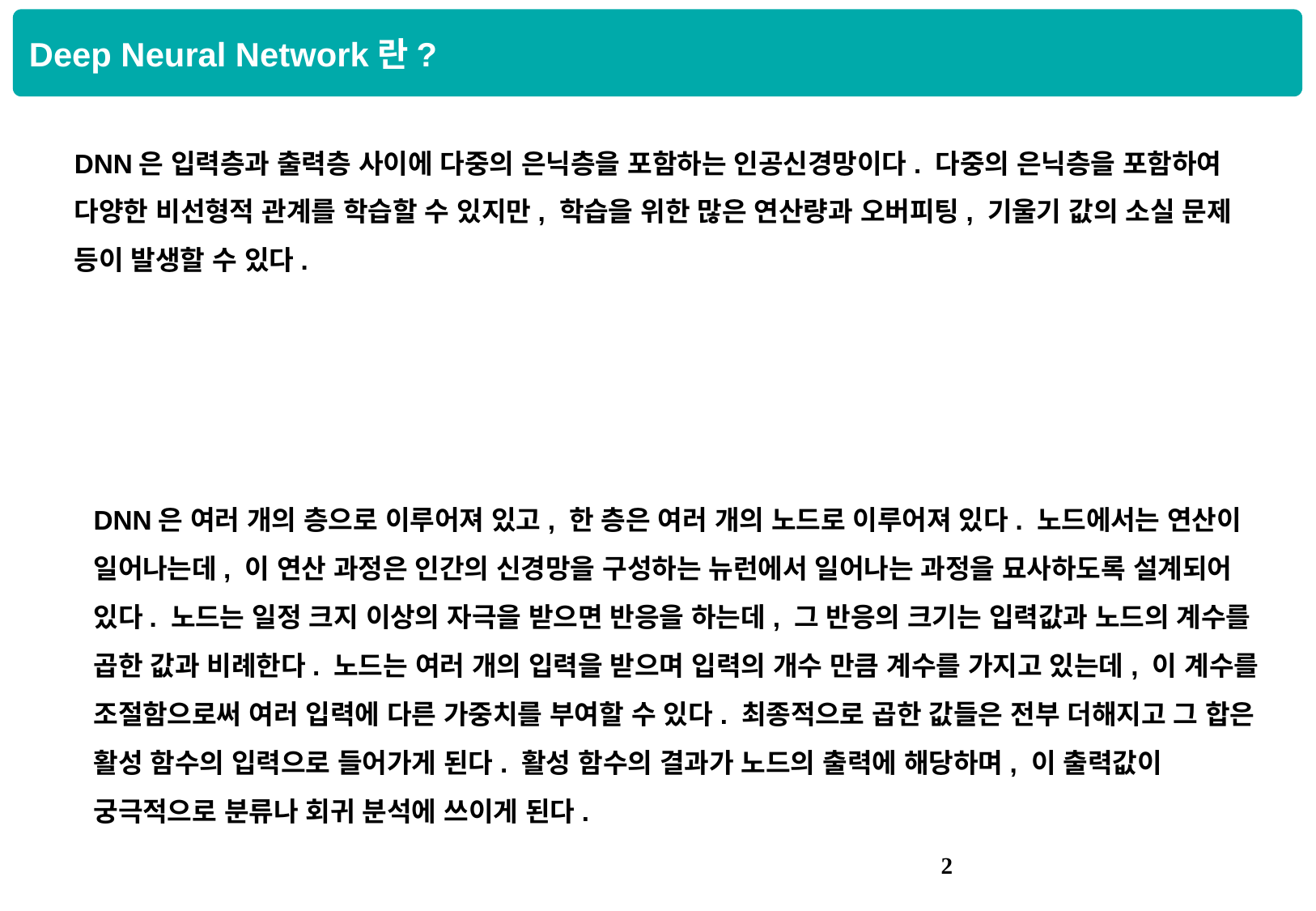

Deep Neural Network란?

DNN은 입력층과 출력층 사이에 다중의 은닉층을 포함하는 인공신경망이다. 다중의 은닉층을 포함하여 다양한 비선형적 관계를 학습할 수 있지만, 학습을 위한 많은 연산량과 오버피팅, 기울기 값의 소실 문제 등이 발생할 수 있다.
DNN은 여러 개의 층으로 이루어져 있고, 한 층은 여러 개의 노드로 이루어져 있다. 노드에서는 연산이 일어나는데, 이 연산 과정은 인간의 신경망을 구성하는 뉴런에서 일어나는 과정을 묘사하도록 설계되어 있다. 노드는 일정 크지 이상의 자극을 받으면 반응을 하는데, 그 반응의 크기는 입력값과 노드의 계수를 곱한 값과 비례한다. 노드는 여러 개의 입력을 받으며 입력의 개수 만큼 계수를 가지고 있는데, 이 계수를 조절함으로써 여러 입력에 다른 가중치를 부여할 수 있다. 최종적으로 곱한 값들은 전부 더해지고 그 합은 활성 함수의 입력으로 들어가게 된다. 활성 함수의 결과가 노드의 출력에 해당하며, 이 출력값이 궁극적으로 분류나 회귀 분석에 쓰이게 된다.
2
참조: https://nittaku.tistory.com/478